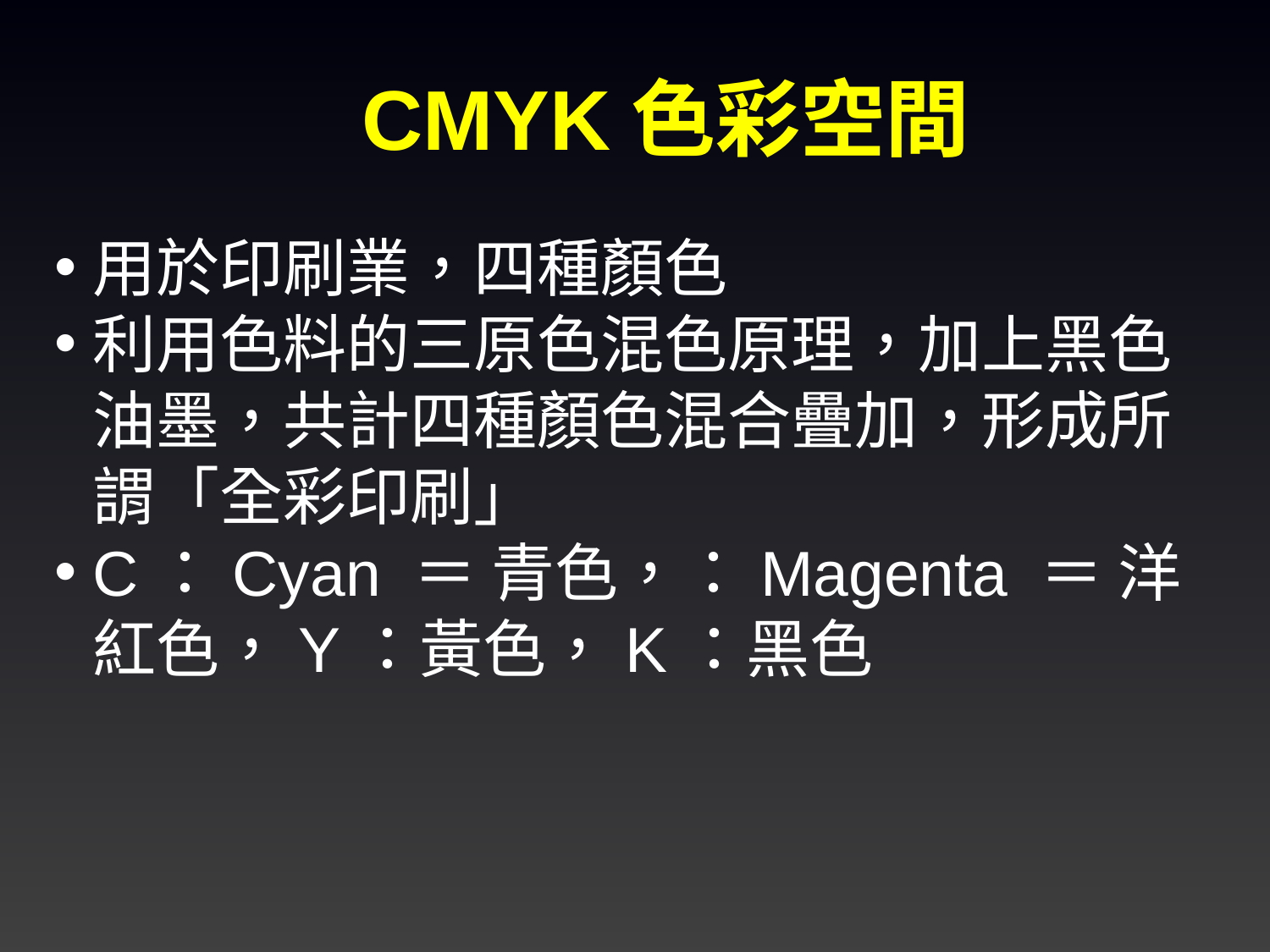

CMYK色彩空間
用於印刷業，四種顏色
利用色料的三原色混色原理，加上黑色油墨，共計四種顏色混合疊加，形成所謂「全彩印刷」
C：Cyan ＝ 青色，：Magenta ＝ 洋紅色，Y：黃色，K：黑色